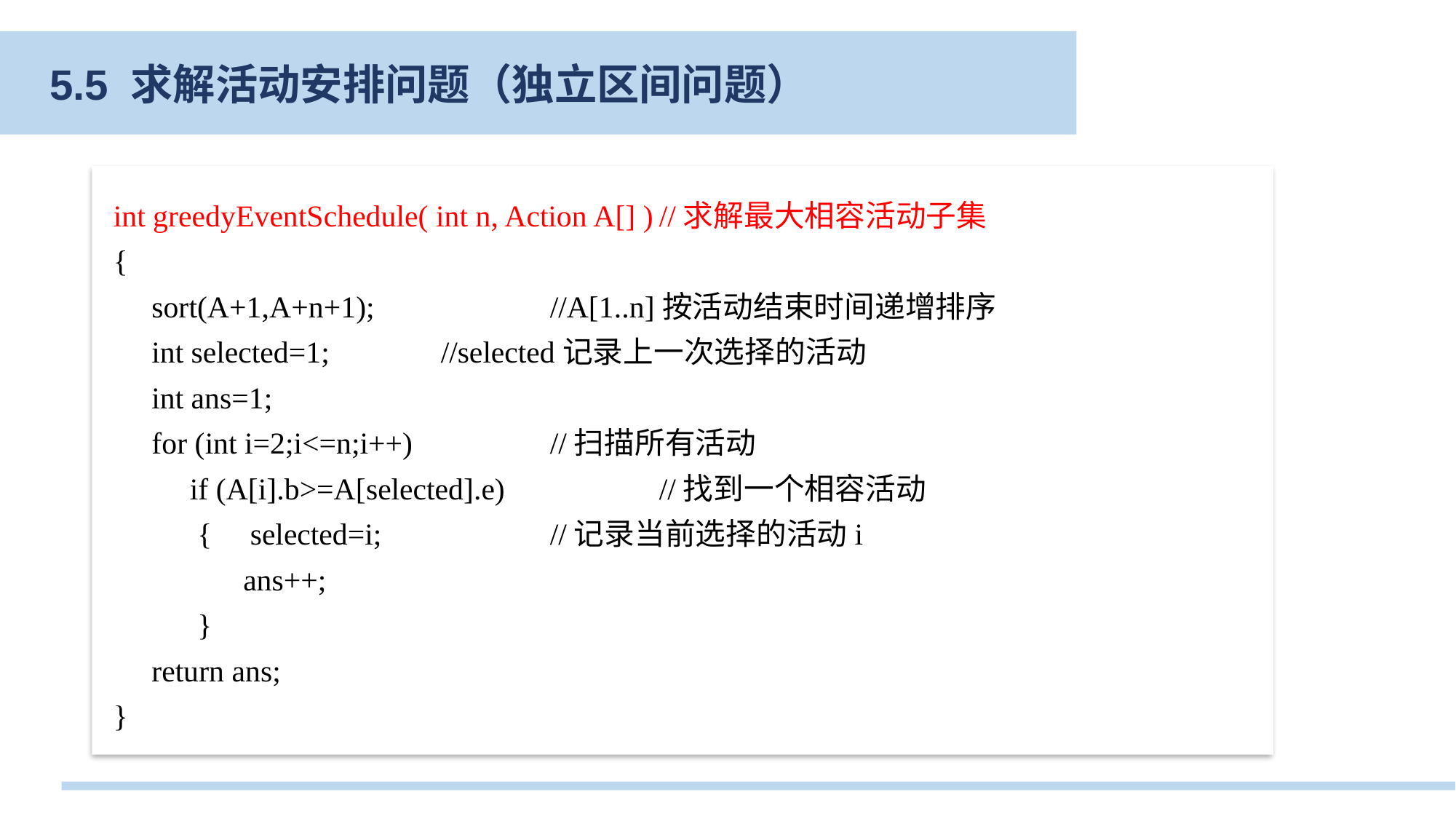

5.5 求解活动安排问题（独立区间问题）
int greedyEventSchedule( int n, Action A[] )	//求解最大相容活动子集
{
     sort(A+1,A+n+1);		//A[1..n]按活动结束时间递增排序
     int selected=1;		//selected记录上一次选择的活动
     int ans=1;
     for (int i=2;i<=n;i++)		//扫描所有活动
          if (A[i].b>=A[selected].e)		//找到一个相容活动
           {     selected=i;		//记录当前选择的活动i
                 ans++;
           }
     return ans;
}